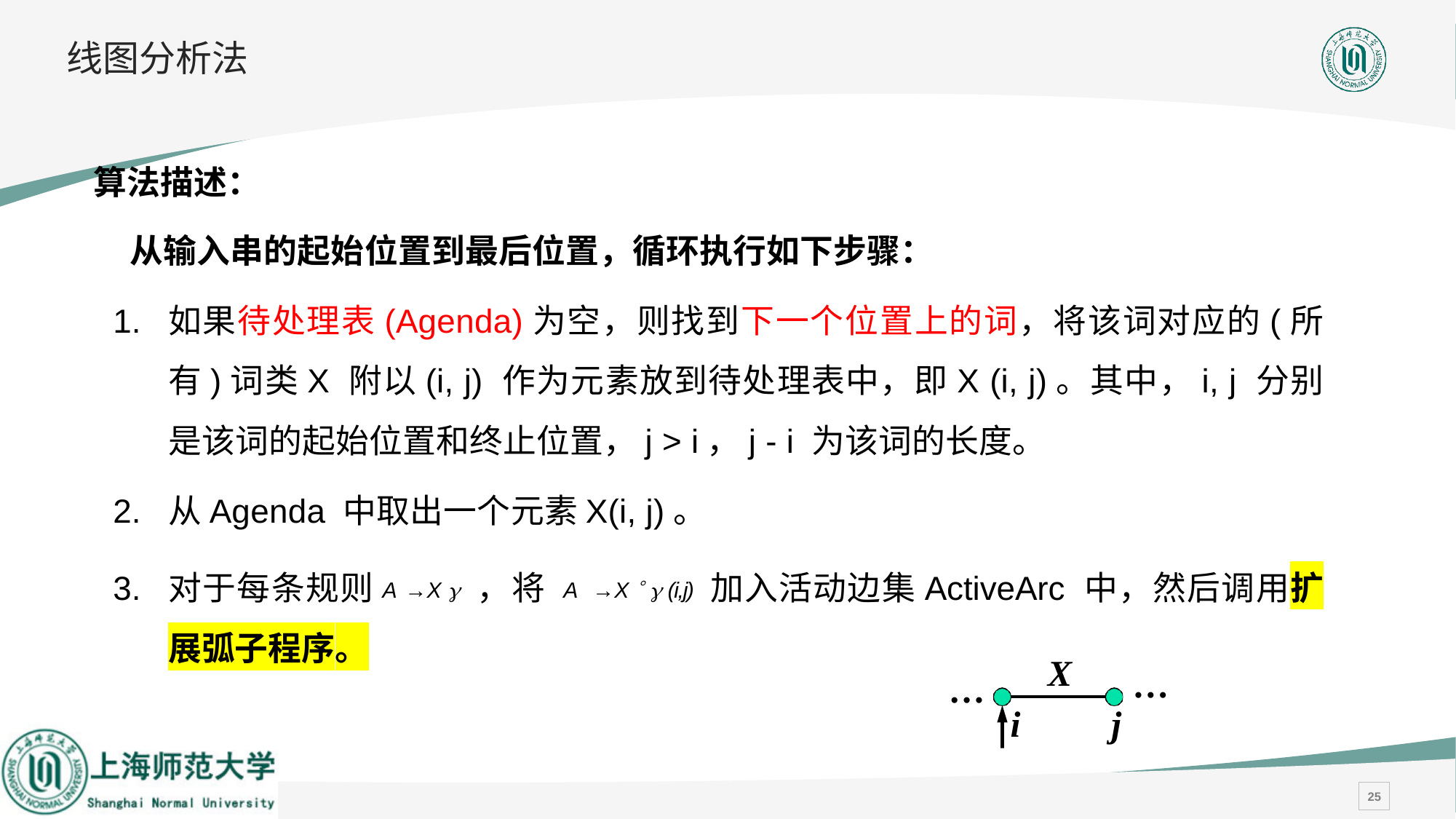

# 线图分析法
算法描述：
从输入串的起始位置到最后位置，循环执行如下步骤：
如果待处理表(Agenda)为空，则找到下一个位置上的词，将该词对应的(所有)词类X 附以(i, j) 作为元素放到待处理表中，即X (i, j)。其中，i, j 分别是该词的起始位置和终止位置，j > i，j - i 为该词的长度。
从Agenda 中取出一个元素X(i, j)。
对于每条规则A →X γ ，将 A  →X ° γ (i,j) 加入活动边集ActiveArc 中，然后调用扩展弧子程序。

X
…
…
j

i